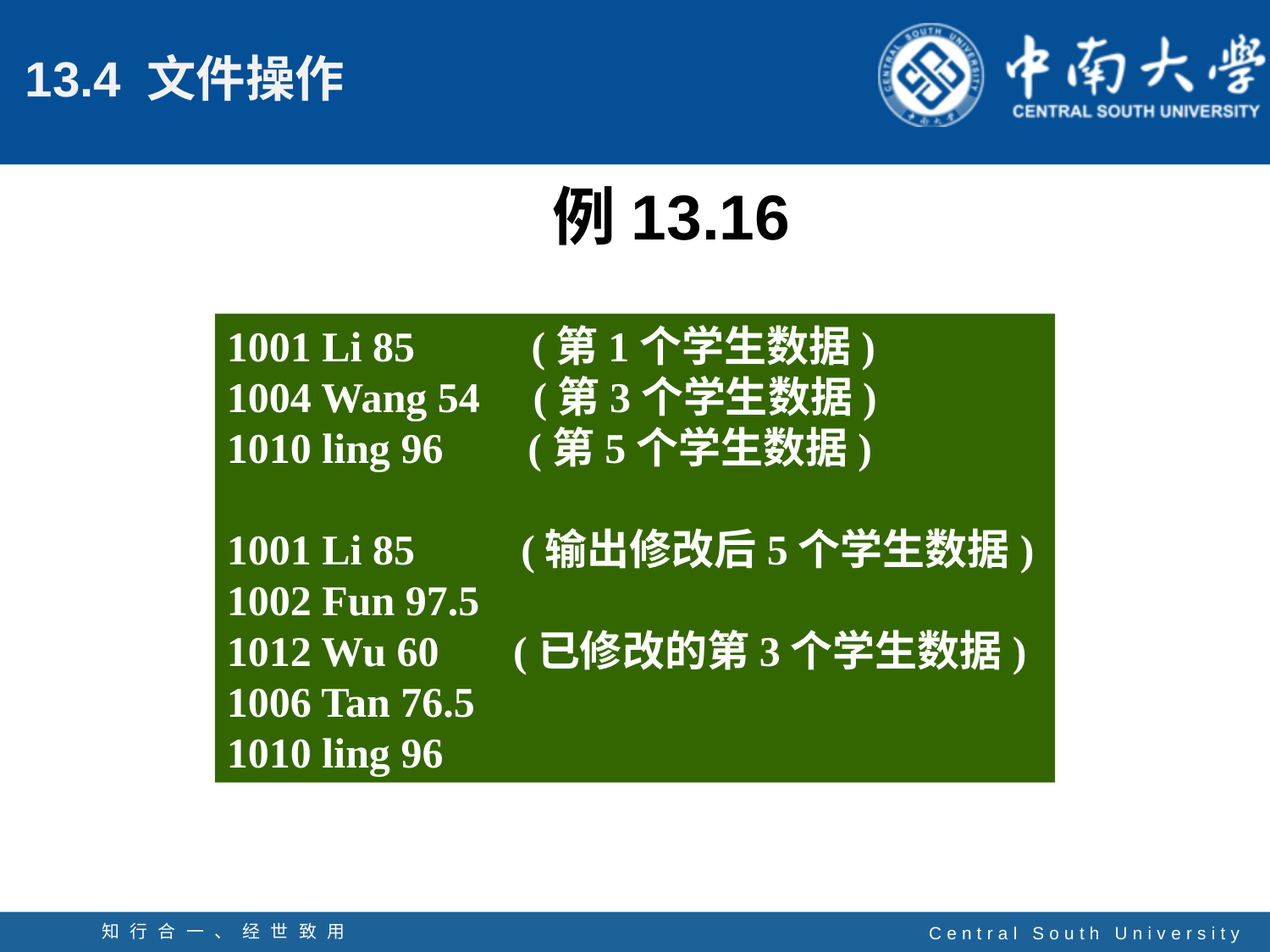

例13.16
1001 Li 85           (第1个学生数据)
1004 Wang 54     (第3个学生数据)
1010 ling 96        (第5个学生数据)

1001 Li 85          (输出修改后5个学生数据)
1002 Fun 97.5
1012 Wu 60       (已修改的第3个学生数据)
1006 Tan 76.5
1010 ling 96

知行合一、经世致用
自强不息 厚德载物
Central South University
52